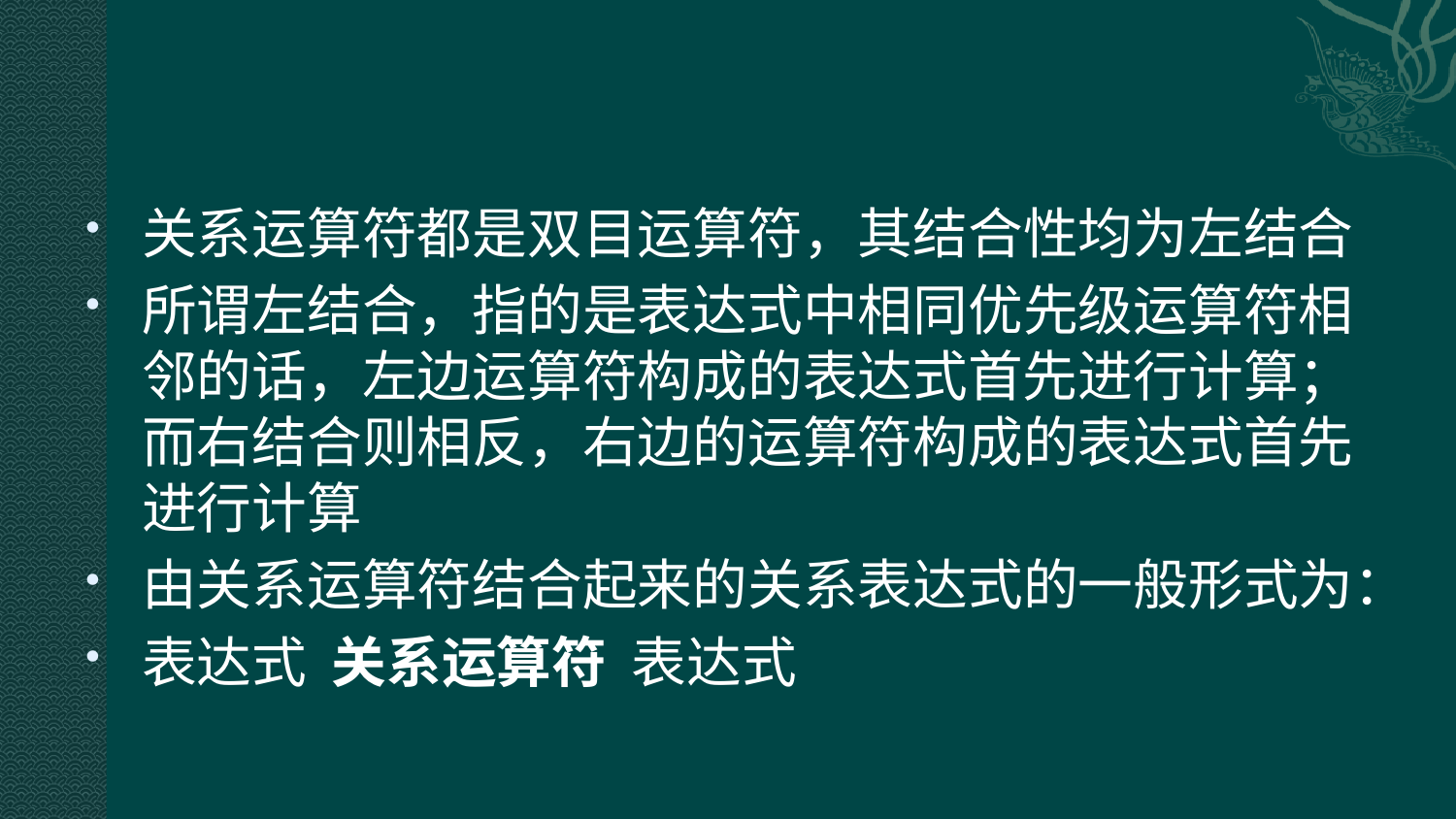

#
关系运算符都是双目运算符，其结合性均为左结合
所谓左结合，指的是表达式中相同优先级运算符相邻的话，左边运算符构成的表达式首先进行计算；而右结合则相反，右边的运算符构成的表达式首先进行计算
由关系运算符结合起来的关系表达式的一般形式为：
表达式  关系运算符  表达式